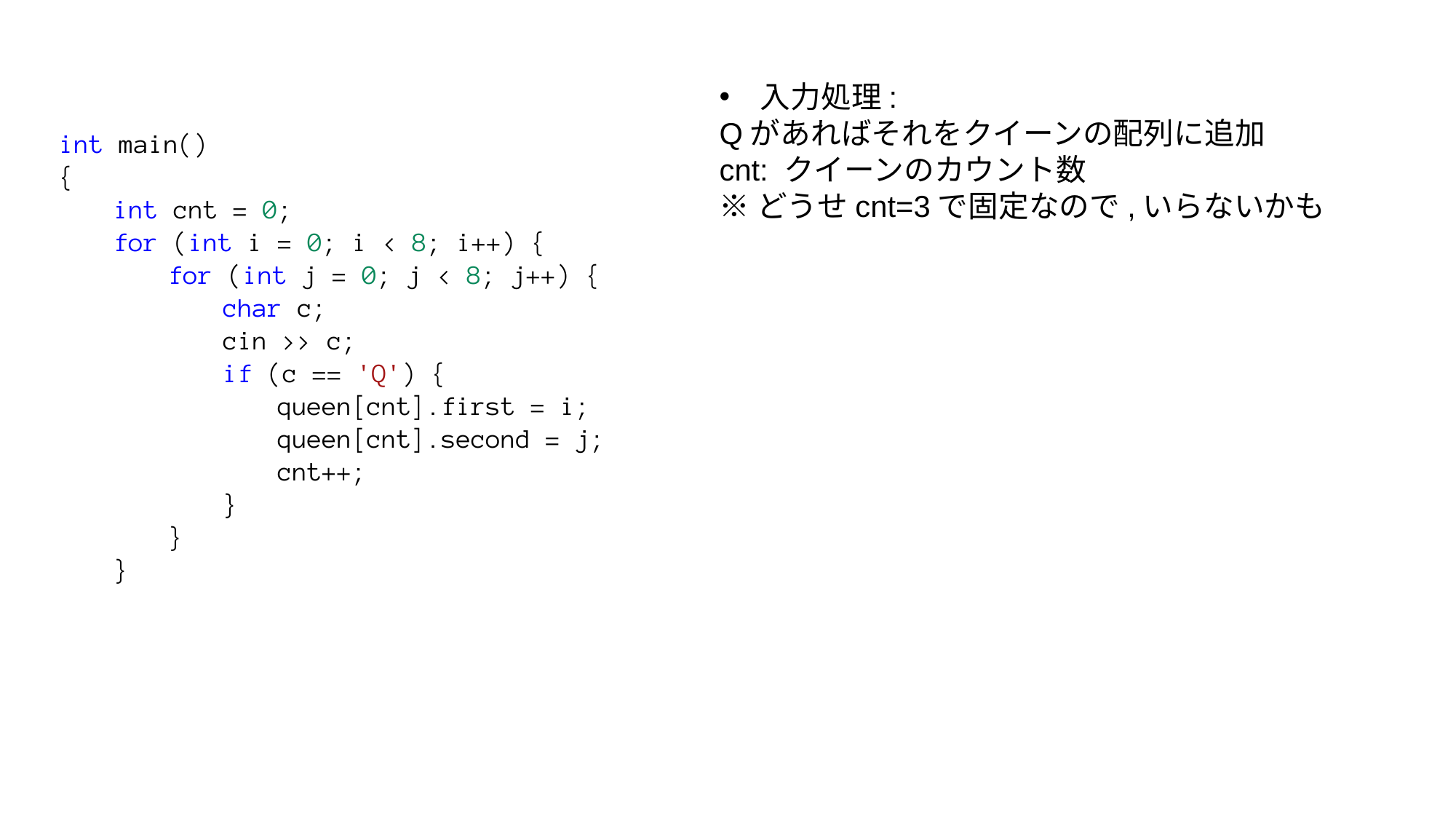

入力処理:
Qがあればそれをクイーンの配列に追加
cnt: クイーンのカウント数
※どうせcnt=3で固定なので,いらないかも
int main()
{
int cnt = 0;
for (int i = 0; i < 8; i++) {
for (int j = 0; j < 8; j++) {
char c;
cin >> c;
if (c == 'Q') {
queen[cnt].first = i;
queen[cnt].second = j;
cnt++;
}
}
}